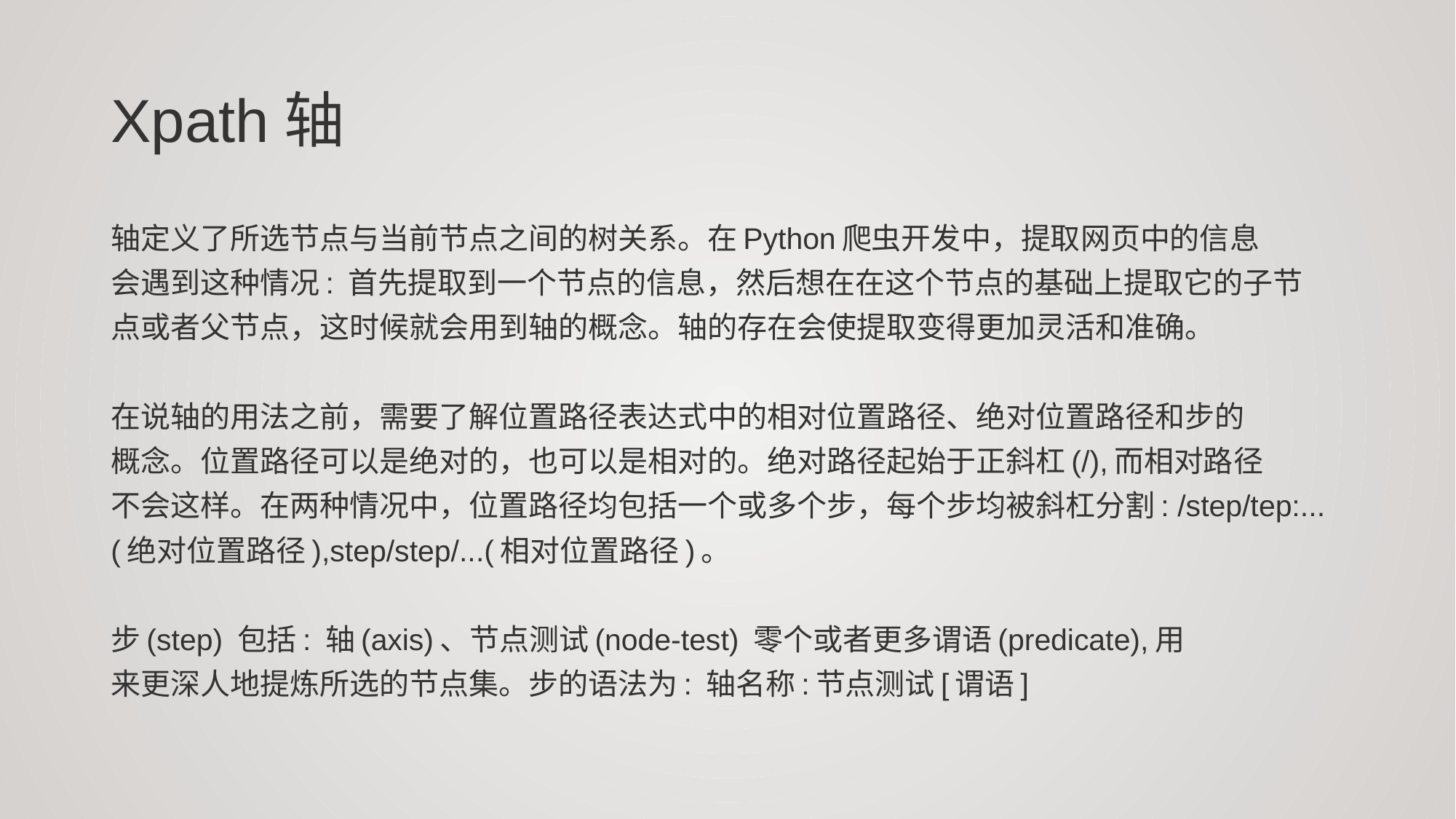

# Xpath轴
轴定义了所选节点与当前节点之间的树关系。在Python爬虫开发中，提取网页中的信息
会遇到这种情况: 首先提取到一个节点的信息，然后想在在这个节点的基础上提取它的子节
点或者父节点，这时候就会用到轴的概念。轴的存在会使提取变得更加灵活和准确。

在说轴的用法之前，需要了解位置路径表达式中的相对位置路径、绝对位置路径和步的
概念。位置路径可以是绝对的，也可以是相对的。绝对路径起始于正斜杠(/),而相对路径
不会这样。在两种情况中，位置路径均包括一个或多个步，每个步均被斜杠分割: /step/tep:...
(绝对位置路径),step/step/...(相对位置路径)。

步(step) 包括: 轴(axis)、节点测试(node-test) 零个或者更多谓语(predicate),用
来更深人地提炼所选的节点集。步的语法为: 轴名称:节点测试[谓语]